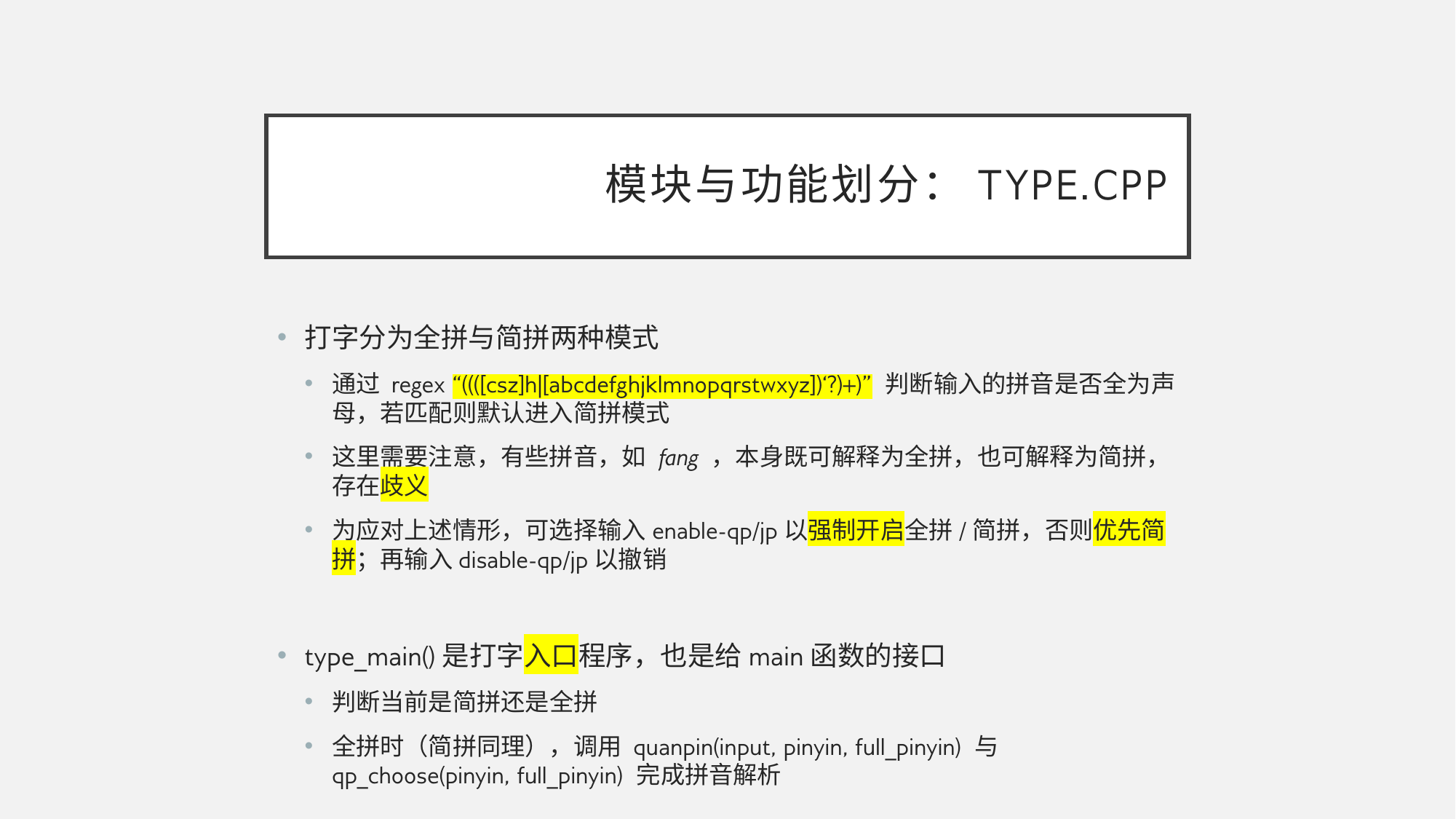

# 模块与功能划分：type.cpp
打字分为全拼与简拼两种模式
通过 regex “((([csz]h|[abcdefghjklmnopqrstwxyz])‘?)+)” 判断输入的拼音是否全为声母，若匹配则默认进入简拼模式
这里需要注意，有些拼音，如 fang ，本身既可解释为全拼，也可解释为简拼，存在歧义
为应对上述情形，可选择输入enable-qp/jp以强制开启全拼/简拼，否则优先简拼；再输入disable-qp/jp以撤销

type_main()是打字入口程序，也是给main函数的接口
判断当前是简拼还是全拼
全拼时（简拼同理），调用 quanpin(input, pinyin, full_pinyin) 与qp_choose(pinyin, full_pinyin) 完成拼音解析